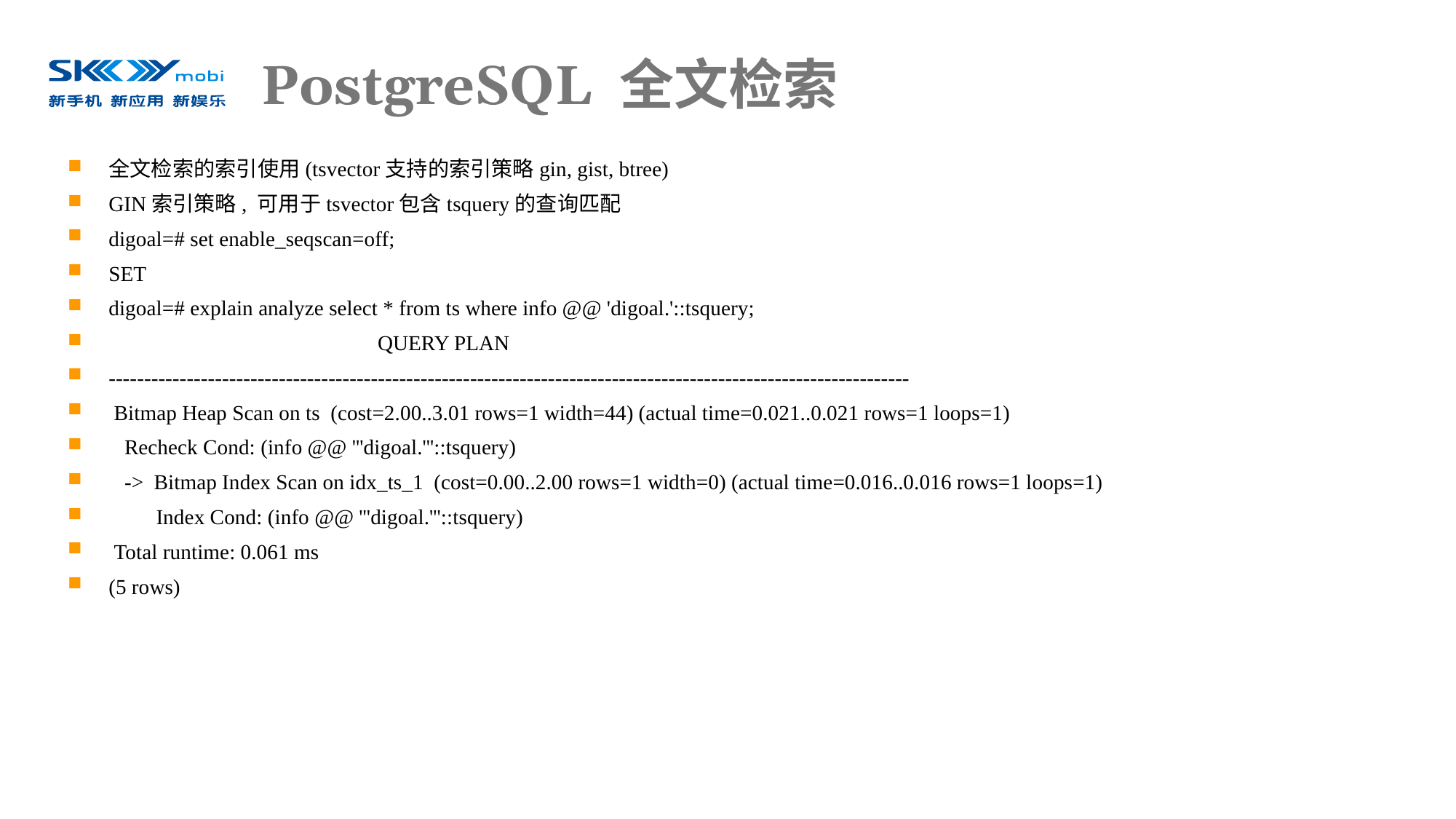

# PostgreSQL 全文检索
全文检索的索引使用(tsvector支持的索引策略gin, gist, btree)
GIN索引策略, 可用于tsvector包含tsquery的查询匹配
digoal=# set enable_seqscan=off;
SET
digoal=# explain analyze select * from ts where info @@ 'digoal.'::tsquery;
                                                   QUERY PLAN
-----------------------------------------------------------------------------------------------------------------
 Bitmap Heap Scan on ts  (cost=2.00..3.01 rows=1 width=44) (actual time=0.021..0.021 rows=1 loops=1)
   Recheck Cond: (info @@ '''digoal.'''::tsquery)
   ->  Bitmap Index Scan on idx_ts_1  (cost=0.00..2.00 rows=1 width=0) (actual time=0.016..0.016 rows=1 loops=1)
         Index Cond: (info @@ '''digoal.'''::tsquery)
 Total runtime: 0.061 ms
(5 rows)